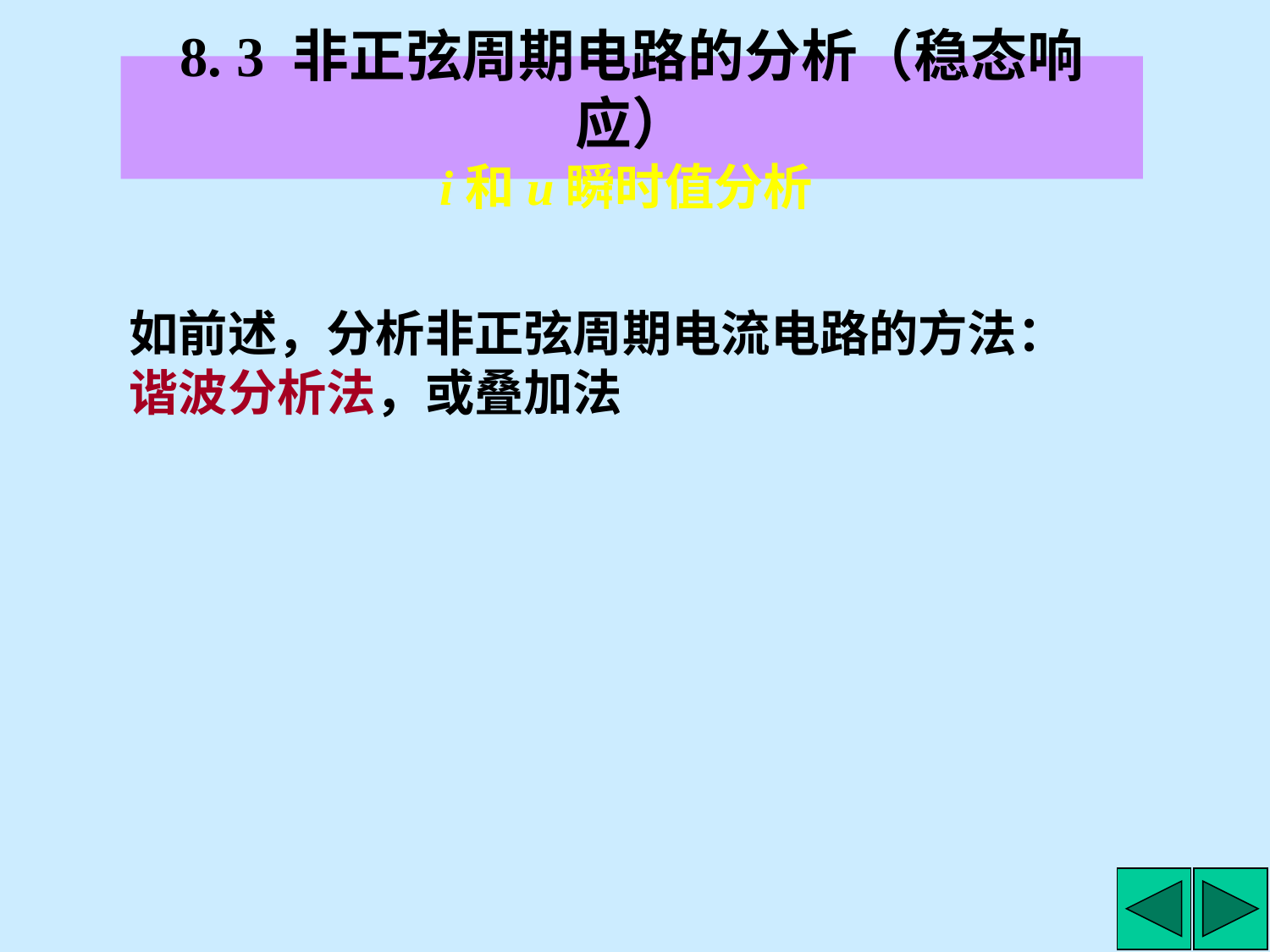

# 8. 3 非正弦周期电路的分析（稳态响应） i和u瞬时值分析
如前述，分析非正弦周期电流电路的方法：
谐波分析法，或叠加法